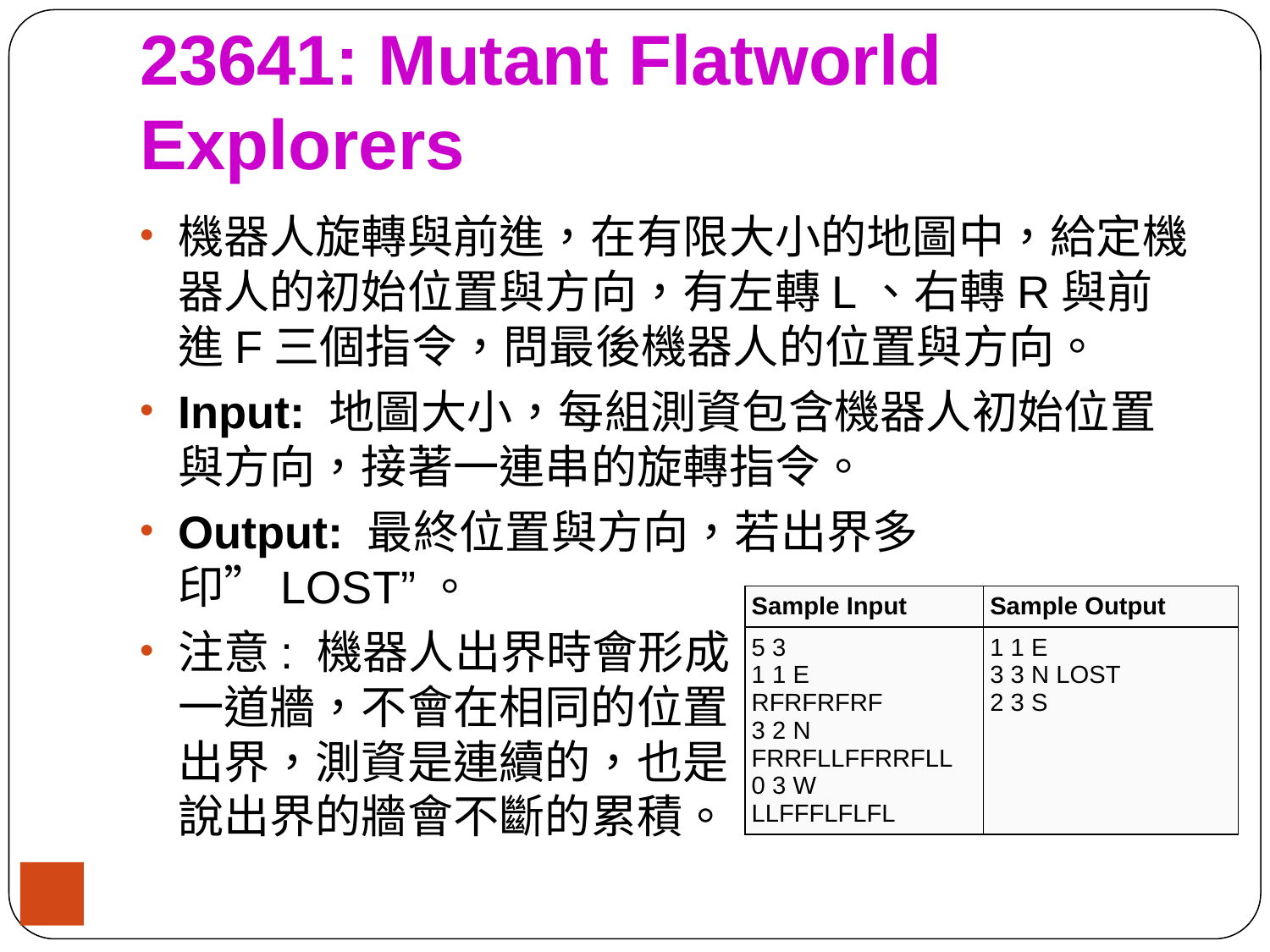

# 23641: Mutant Flatworld Explorers
機器人旋轉與前進，在有限大小的地圖中，給定機器人的初始位置與方向，有左轉L、右轉R與前進F三個指令，問最後機器人的位置與方向。
Input: 地圖大小，每組測資包含機器人初始位置與方向，接著一連串的旋轉指令。
Output: 最終位置與方向，若出界多印”LOST”。
注意: 機器人出界時會形成
一道牆，不會在相同的位置
出界，測資是連續的，也是
說出界的牆會不斷的累積。
| Sample Input | Sample Output |
| --- | --- |
| 5 3 1 1 E RFRFRFRF 3 2 N FRRFLLFFRRFLL 0 3 W LLFFFLFLFL | 1 1 E 3 3 N LOST 2 3 S |